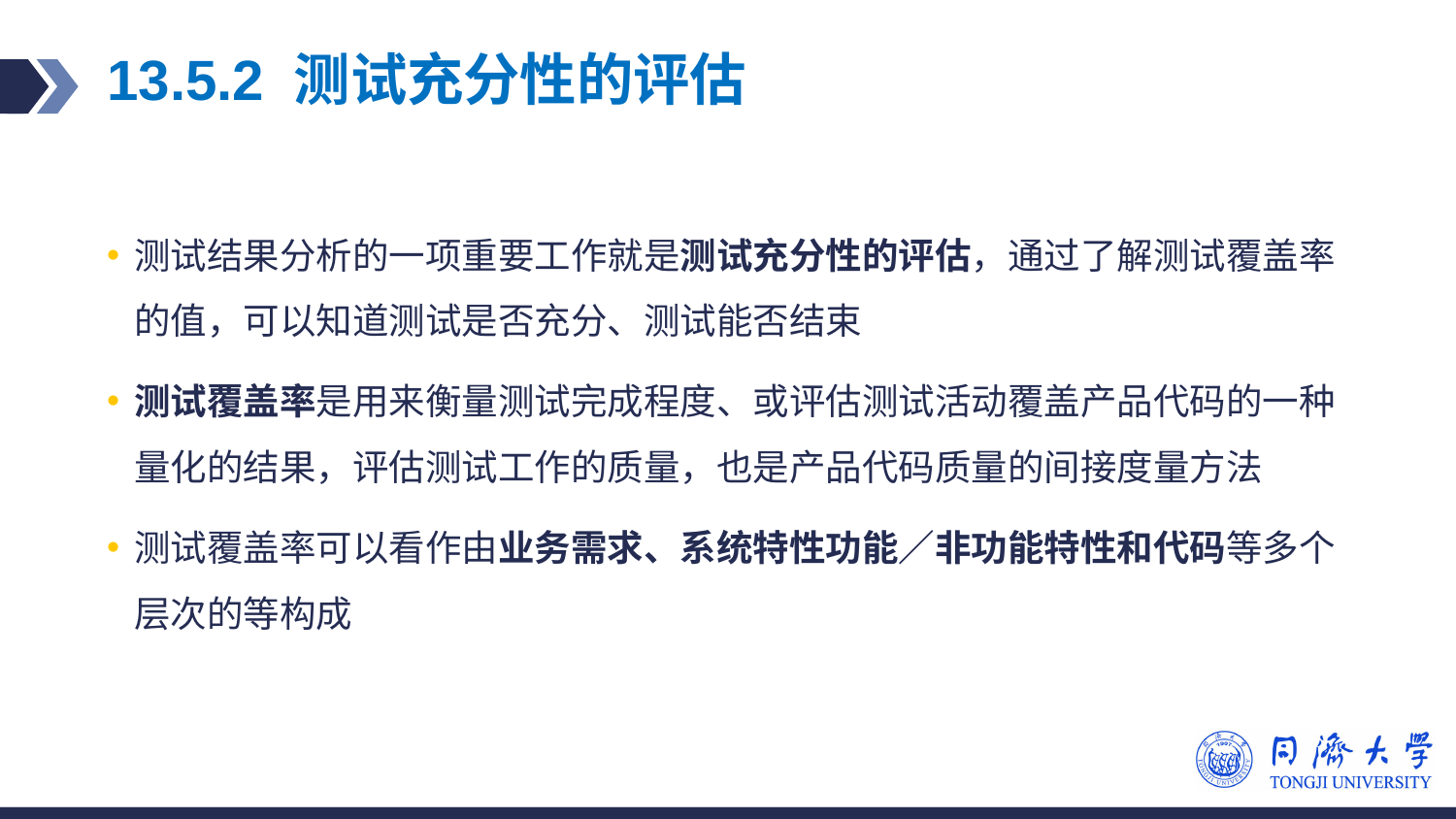

# 13.5.2 测试充分性的评估
测试结果分析的一项重要工作就是测试充分性的评估，通过了解测试覆盖率的值，可以知道测试是否充分、测试能否结束
测试覆盖率是用来衡量测试完成程度、或评估测试活动覆盖产品代码的一种量化的结果，评估测试工作的质量，也是产品代码质量的间接度量方法
测试覆盖率可以看作由业务需求、系统特性功能／非功能特性和代码等多个层次的等构成